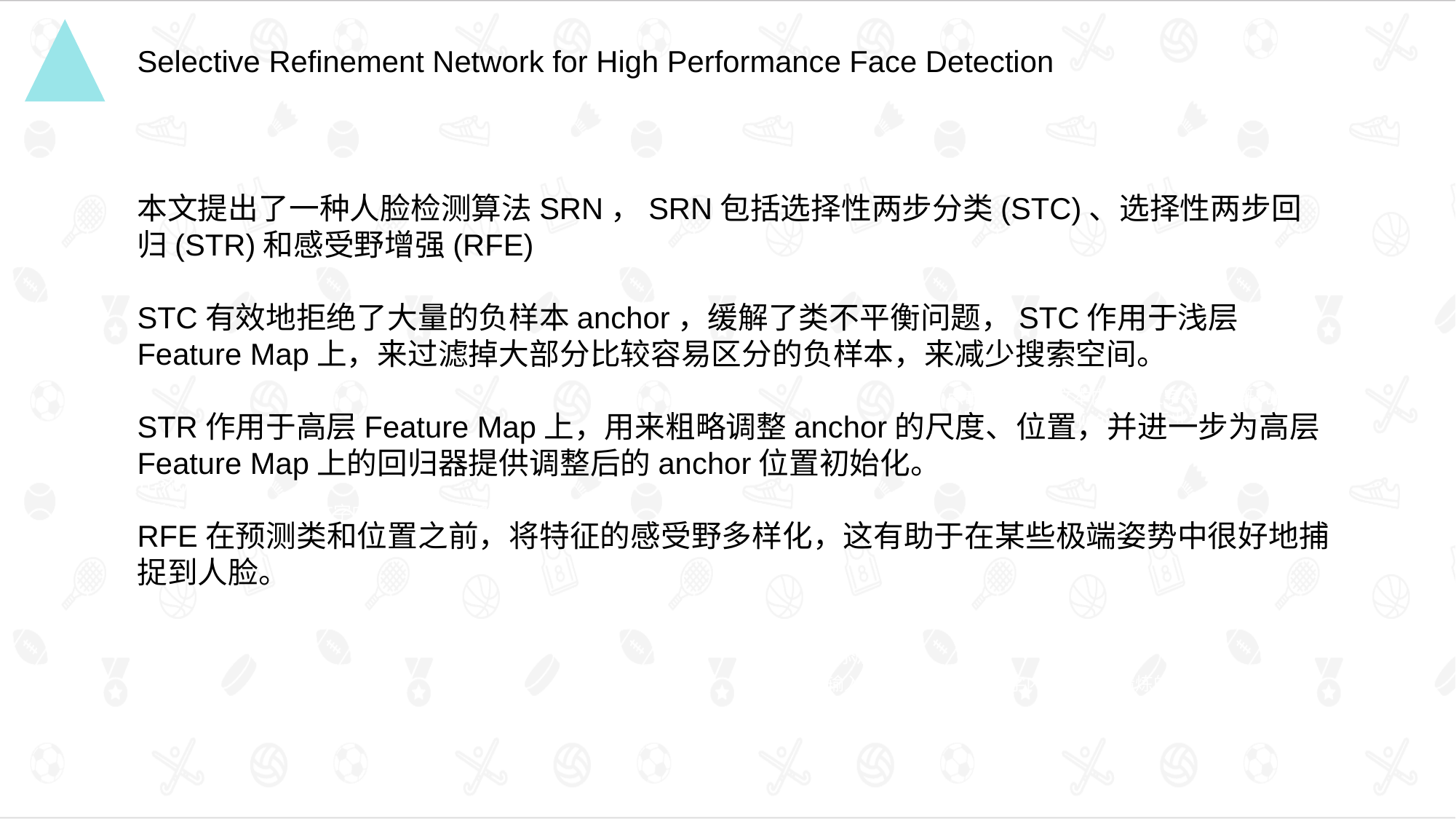

Selective Refinement Network for High Performance Face Detection
本文提出了一种人脸检测算法SRN，SRN包括选择性两步分类(STC)、选择性两步回归(STR)和感受野增强(RFE)

STC有效地拒绝了大量的负样本anchor，缓解了类不平衡问题，STC作用于浅层Feature Map上，来过滤掉大部分比较容易区分的负样本，来减少搜索空间。

STR作用于高层Feature Map上，用来粗略调整anchor的尺度、位置，并进一步为高层Feature Map上的回归器提供调整后的anchor位置初始化。

RFE在预测类和位置之前，将特征的感受野多样化，这有助于在某些极端姿势中很好地捕捉到人脸。
点击输入简要文本内容，文字内容需概况精炼的说明
点击添加文本
点击输入简要文本内容，文字内容需概况精炼的说明该分项内容licai2011专业设计……
点击添加文本
点击输入简要文本内容，文字内容需概况精炼的说明该分项内容licai2011专业设计……
点击添加文本
点击输入简要文本内容，文字内容需概况精炼的说明该分项内容licai2011专业设计……